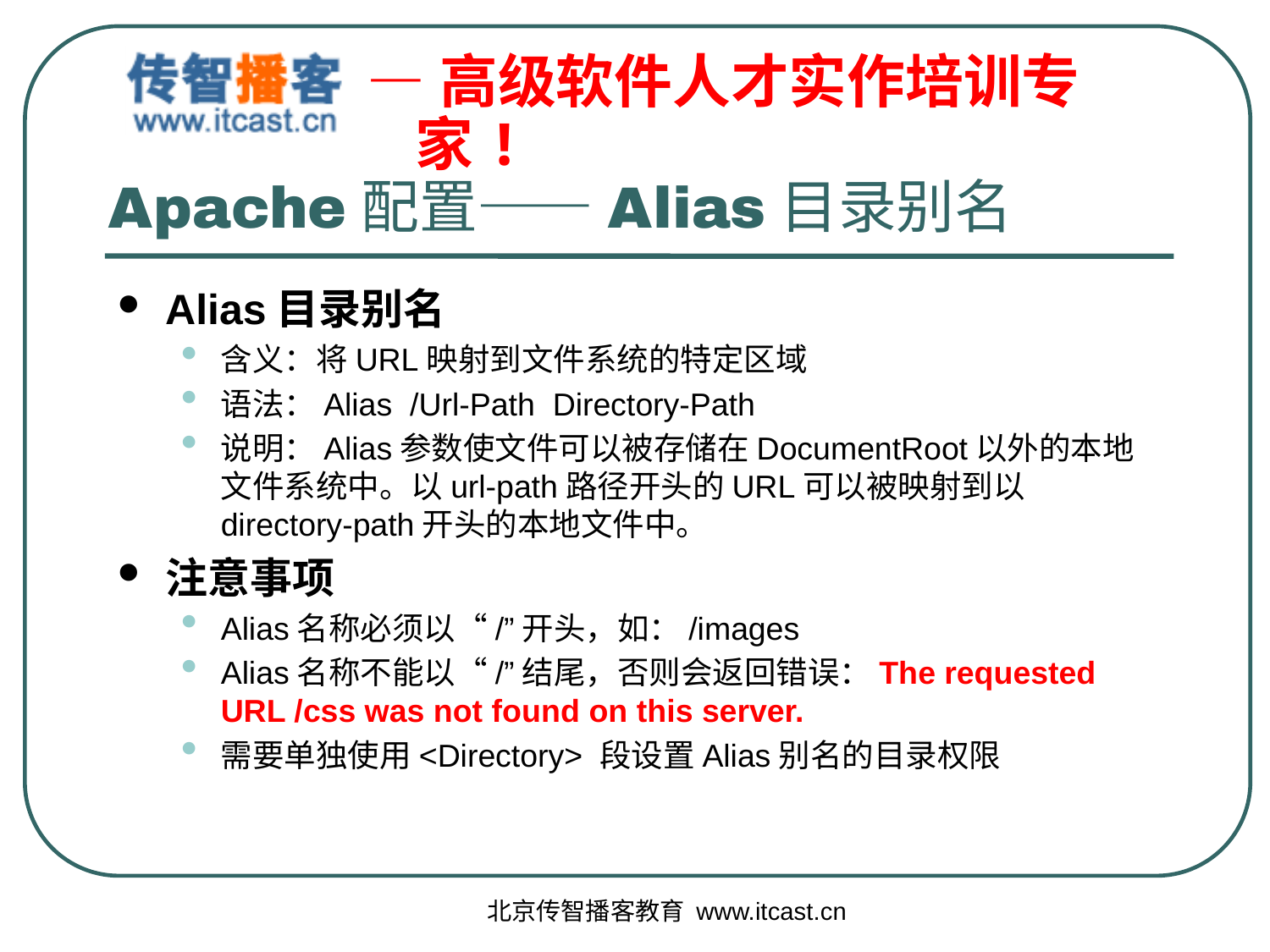

# Apache配置——Alias目录别名
Alias目录别名
含义：将URL映射到文件系统的特定区域
语法：Alias  /Url-Path  Directory-Path
说明：Alias参数使文件可以被存储在DocumentRoot以外的本地文件系统中。以url-path路径开头的URL可以被映射到以directory-path开头的本地文件中。
注意事项
Alias名称必须以“/”开头，如：/images
Alias名称不能以“/”结尾，否则会返回错误：The requested URL /css was not found on this server.
需要单独使用<Directory> 段设置Alias别名的目录权限